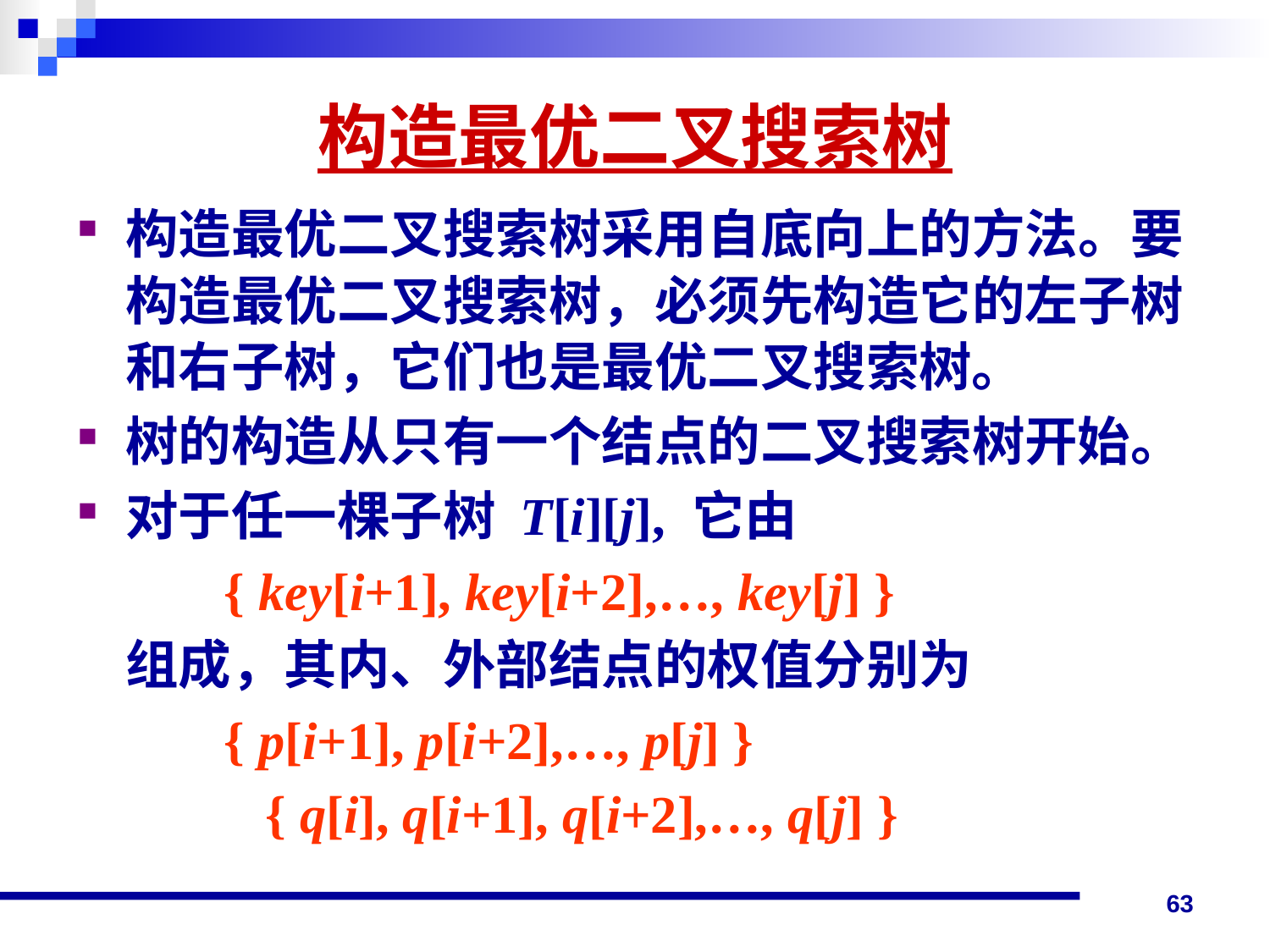

# 构造最优二叉搜索树
构造最优二叉搜索树采用自底向上的方法。要构造最优二叉搜索树，必须先构造它的左子树和右子树，它们也是最优二叉搜索树。
树的构造从只有一个结点的二叉搜索树开始。
对于任一棵子树 T[i][j], 它由
           { key[i+1], key[i+2],…, key[j] }
	组成，其内、外部结点的权值分别为
           { p[i+1], p[i+2],…, p[j] }
  		 { q[i], q[i+1], q[i+2],…, q[j] }
63